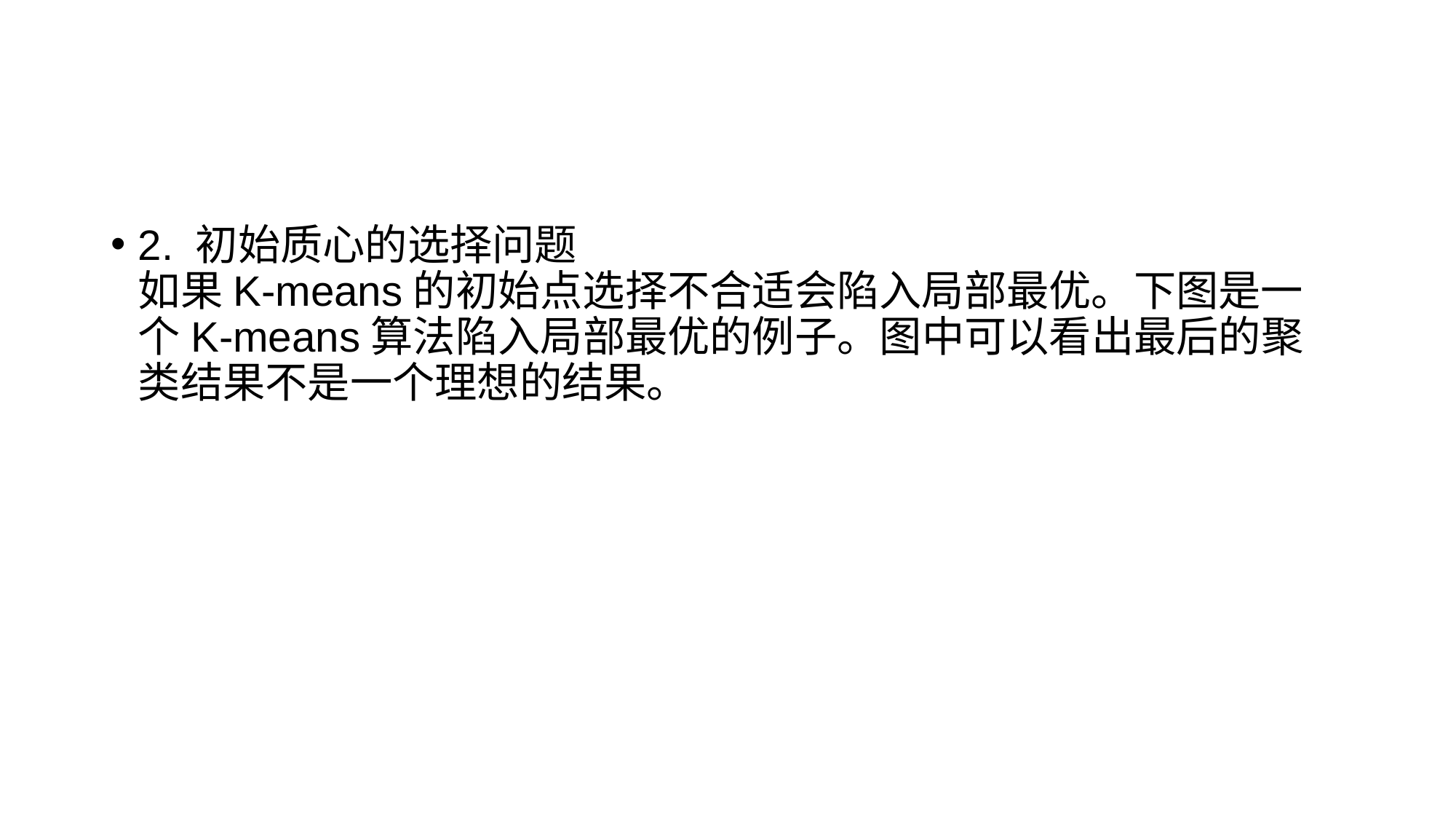

#
2. 初始质心的选择问题
如果K-means的初始点选择不合适会陷入局部最优。下图是一个K-means算法陷入局部最优的例子。图中可以看出最后的聚类结果不是一个理想的结果。